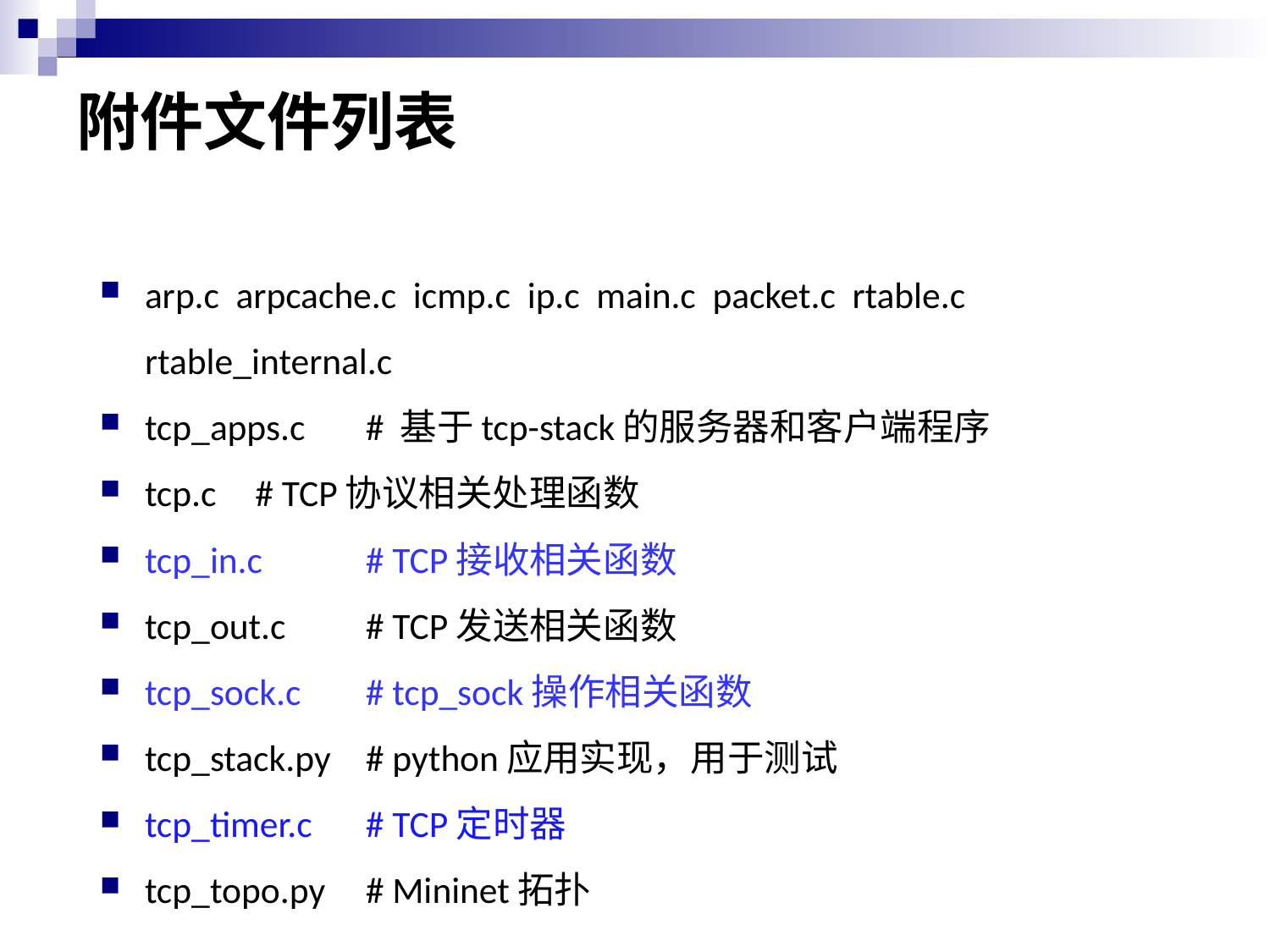

# 附件文件列表
arp.c  arpcache.c  icmp.c  ip.c  main.c  packet.c  rtable.c  rtable_internal.c
tcp_apps.c		# 基于tcp-stack的服务器和客户端程序
tcp.c			# TCP协议相关处理函数
tcp_in.c		# TCP接收相关函数
tcp_out.c		# TCP发送相关函数
tcp_sock.c		# tcp_sock操作相关函数
tcp_stack.py		# python应用实现，用于测试
tcp_timer.c		# TCP定时器
tcp_topo.py		# Mininet拓扑